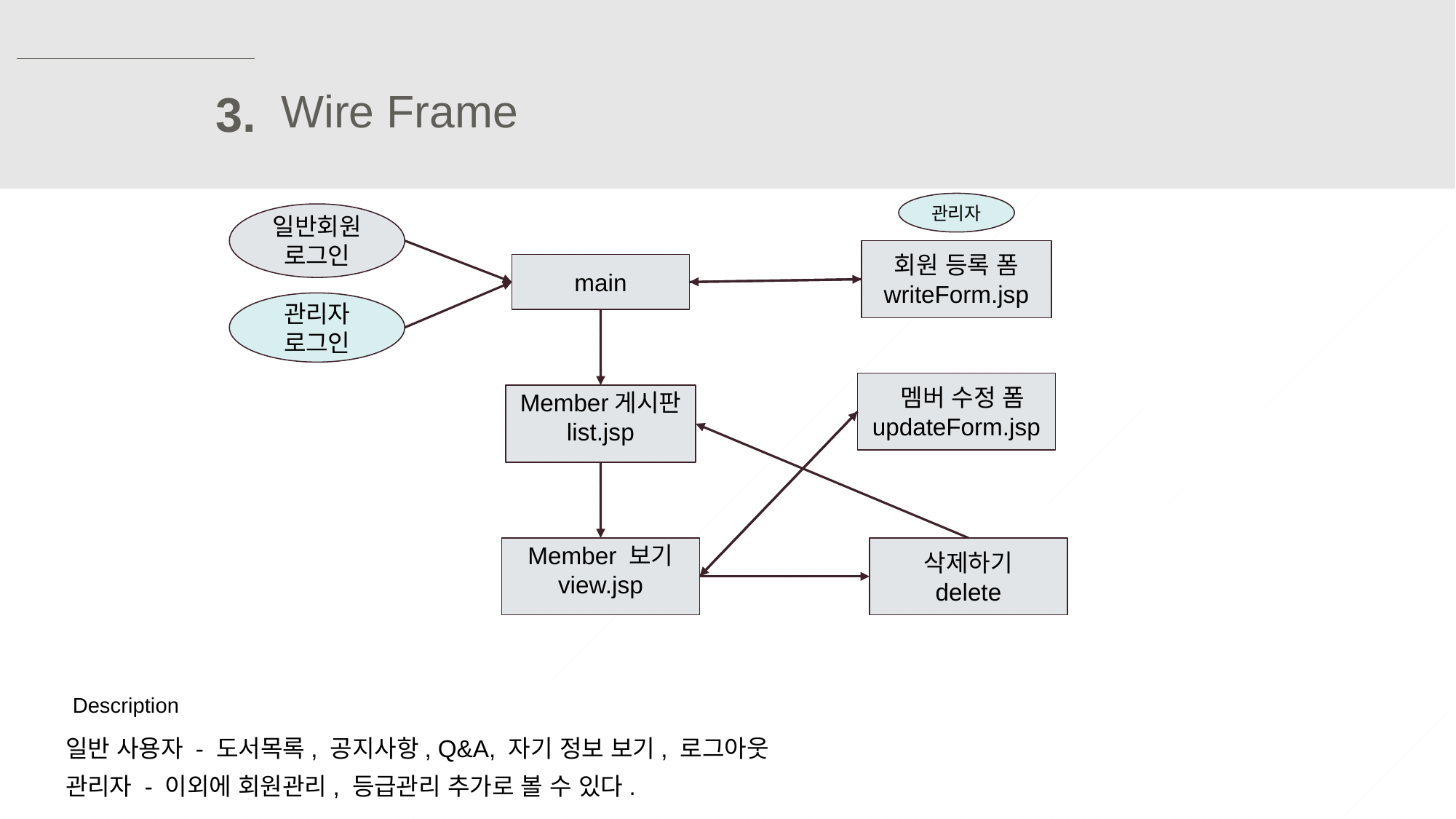

Wire Frame
3.
관리자
일반회원 로그인
회원 등록 폼
writeForm.jsp
main
관리자 로그인
 멤버 수정 폼
updateForm.jsp

Member게시판
list.jsp

삭제하기
delete

Member 보기
view.jsp

Description
일반 사용자 - 도서목록, 공지사항, Q&A, 자기 정보 보기, 로그아웃
관리자 - 이외에 회원관리, 등급관리 추가로 볼 수 있다.